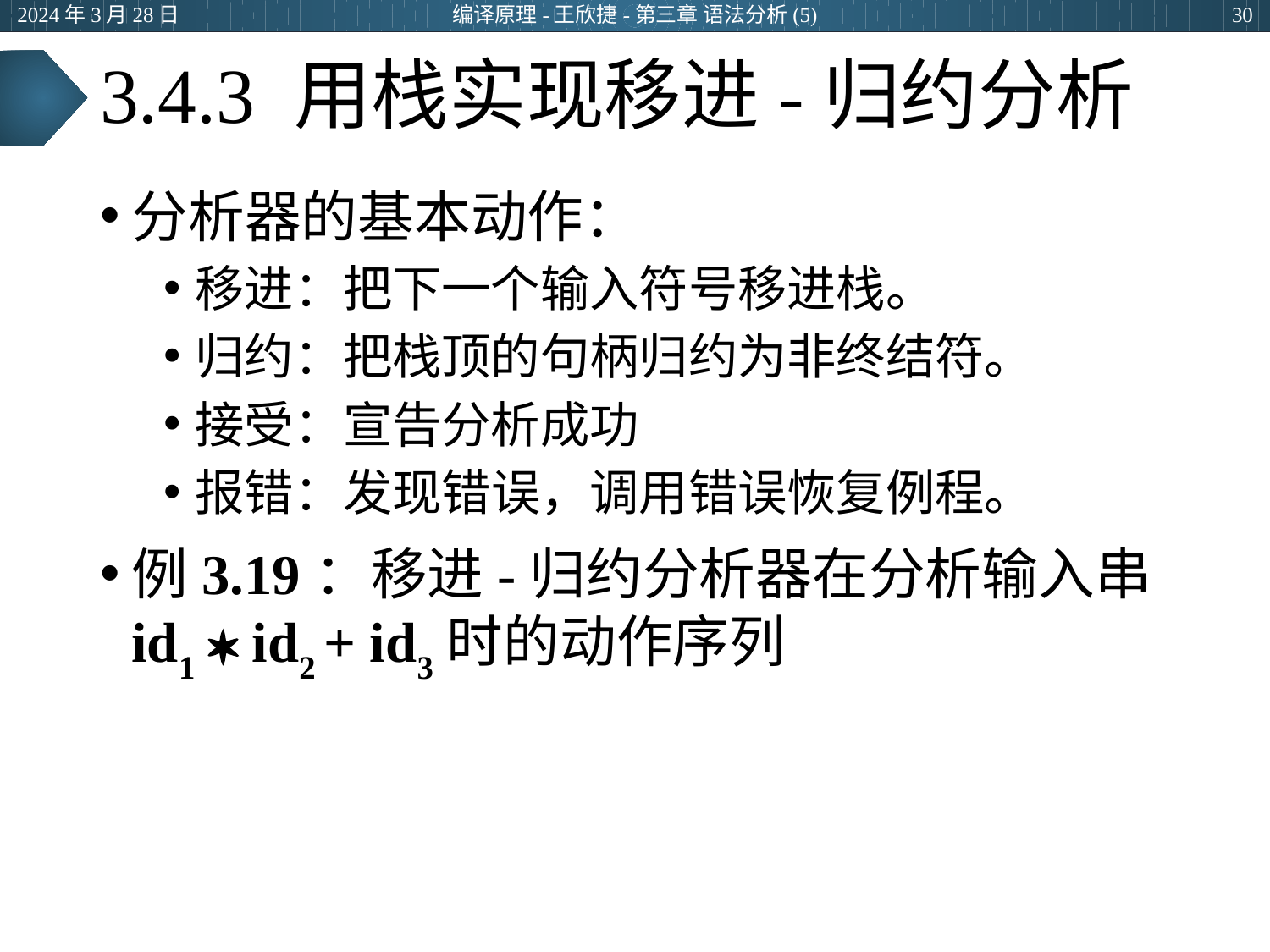

2024年3月28日
编译原理-王欣捷-第三章 语法分析(5)
30
# 3.4.3 用栈实现移进-归约分析
分析器的基本动作：
移进：把下一个输入符号移进栈。
归约：把栈顶的句柄归约为非终结符。
接受：宣告分析成功
报错：发现错误，调用错误恢复例程。
例3.19：移进-归约分析器在分析输入串id1 ∗ id2 + id3时的动作序列